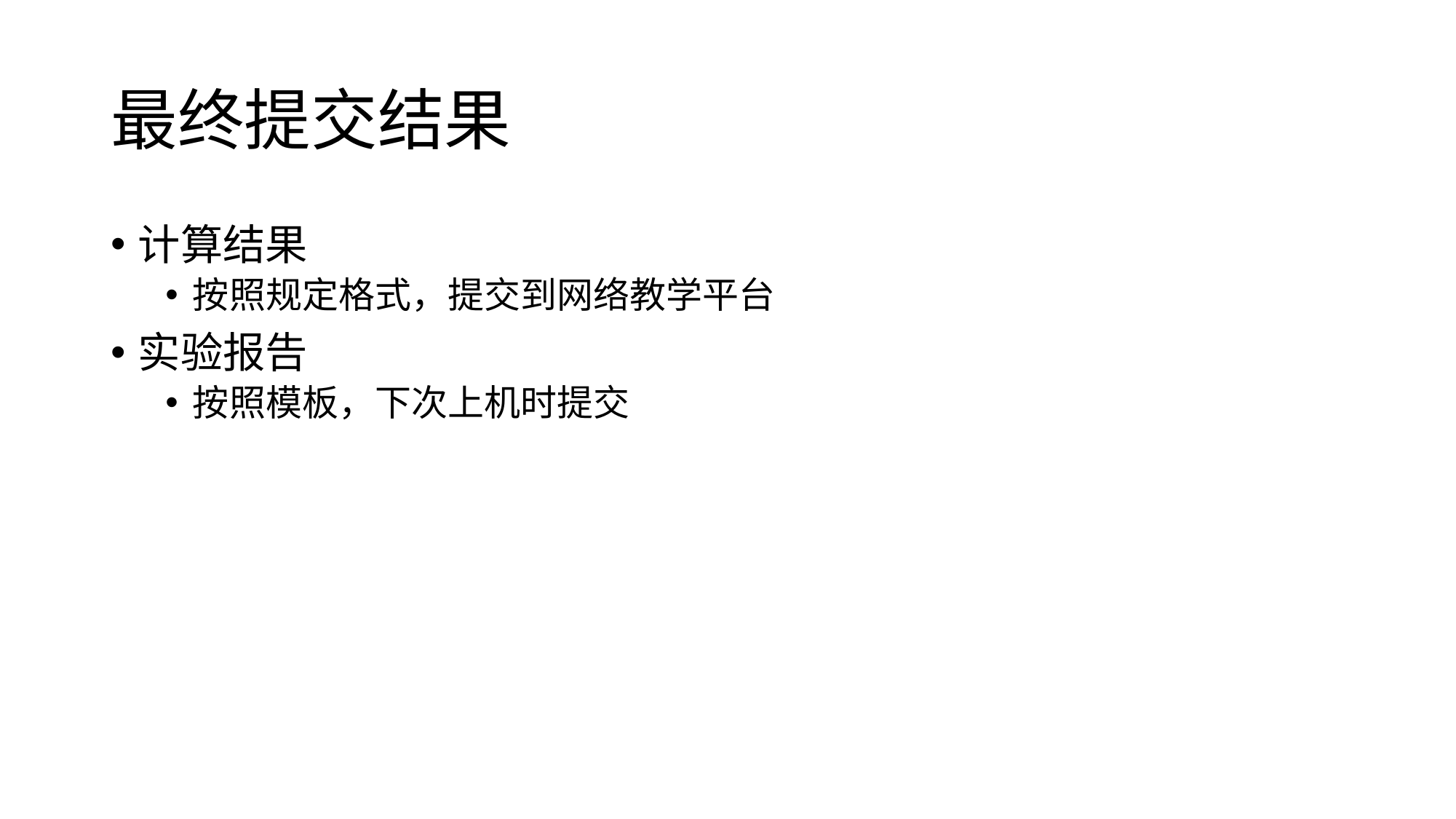

# 最终提交结果
计算结果
按照规定格式，提交到网络教学平台
实验报告
按照模板，下次上机时提交